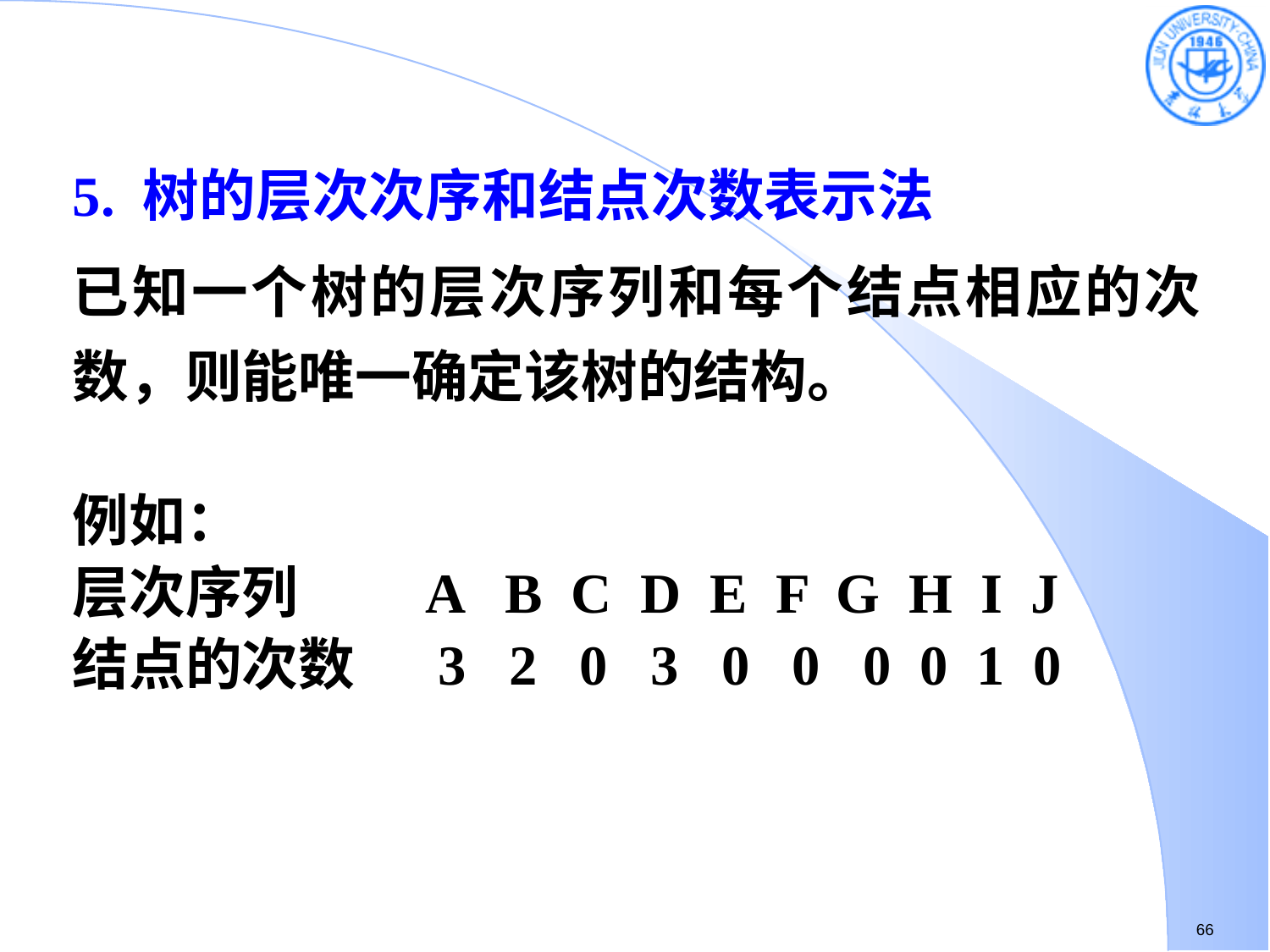

5. 树的层次次序和结点次数表示法
已知一个树的层次序列和每个结点相应的次数，则能唯一确定该树的结构。

例如：
层次序列　　A   B  C  D  E  F  G  H  I  J
结点的次数　 3   2   0   3   0   0   0  0  1  0